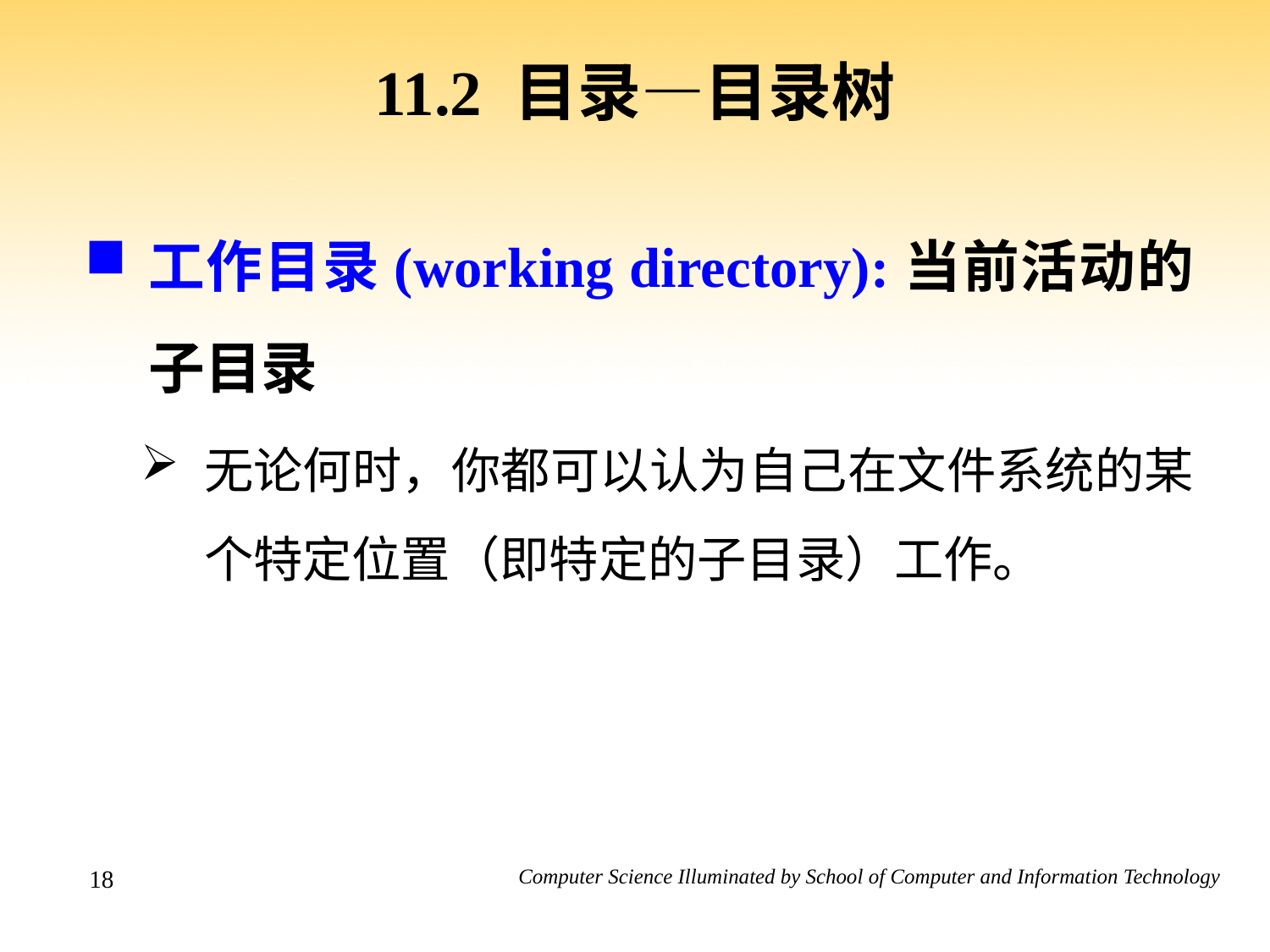

# 11.2 目录—目录树
工作目录(working directory):当前活动的子目录
无论何时，你都可以认为自己在文件系统的某个特定位置（即特定的子目录）工作。
18